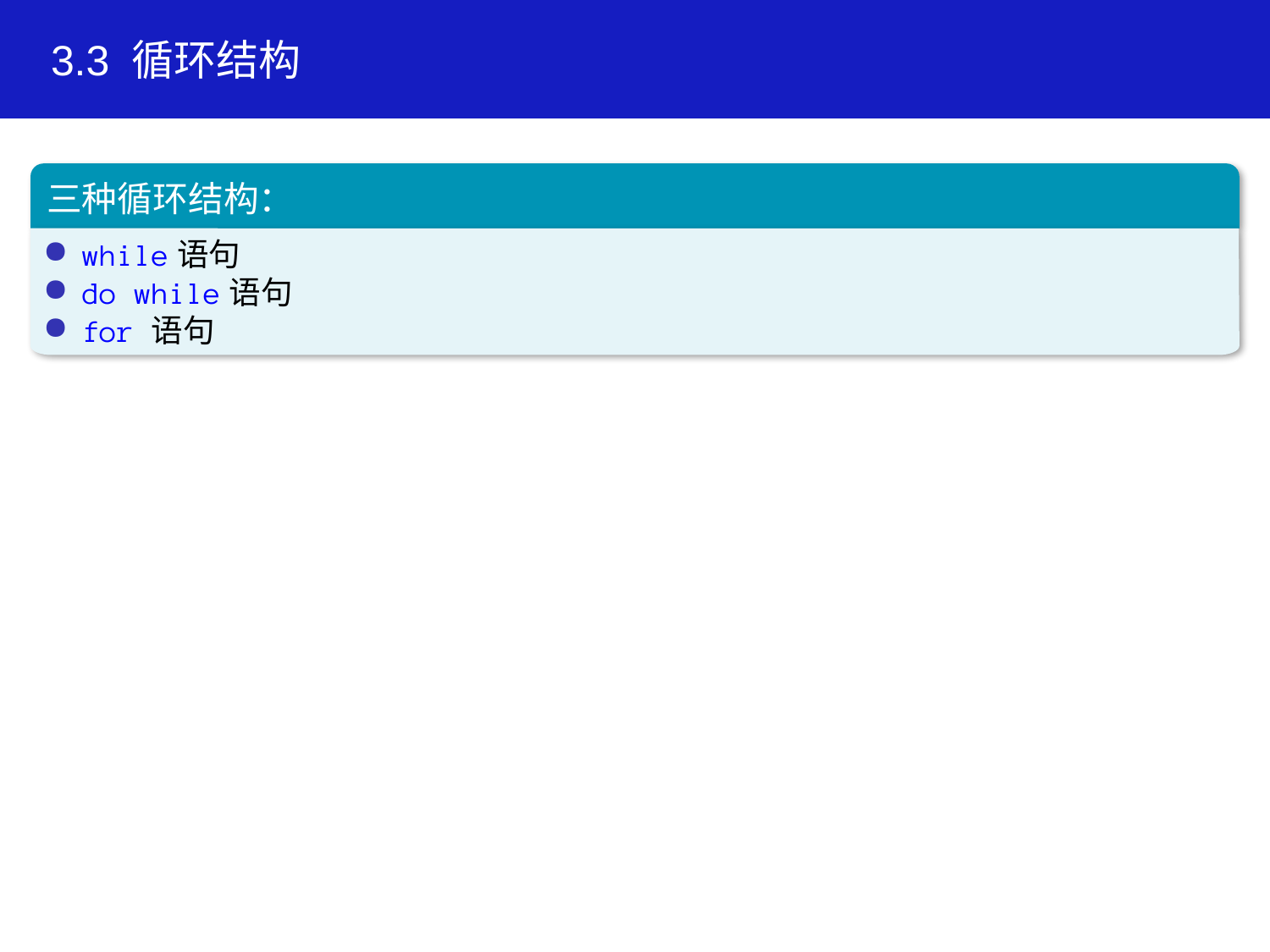

# 3.3 循环结构
三种循环结构：
while语句
do while语句
for 语句
26